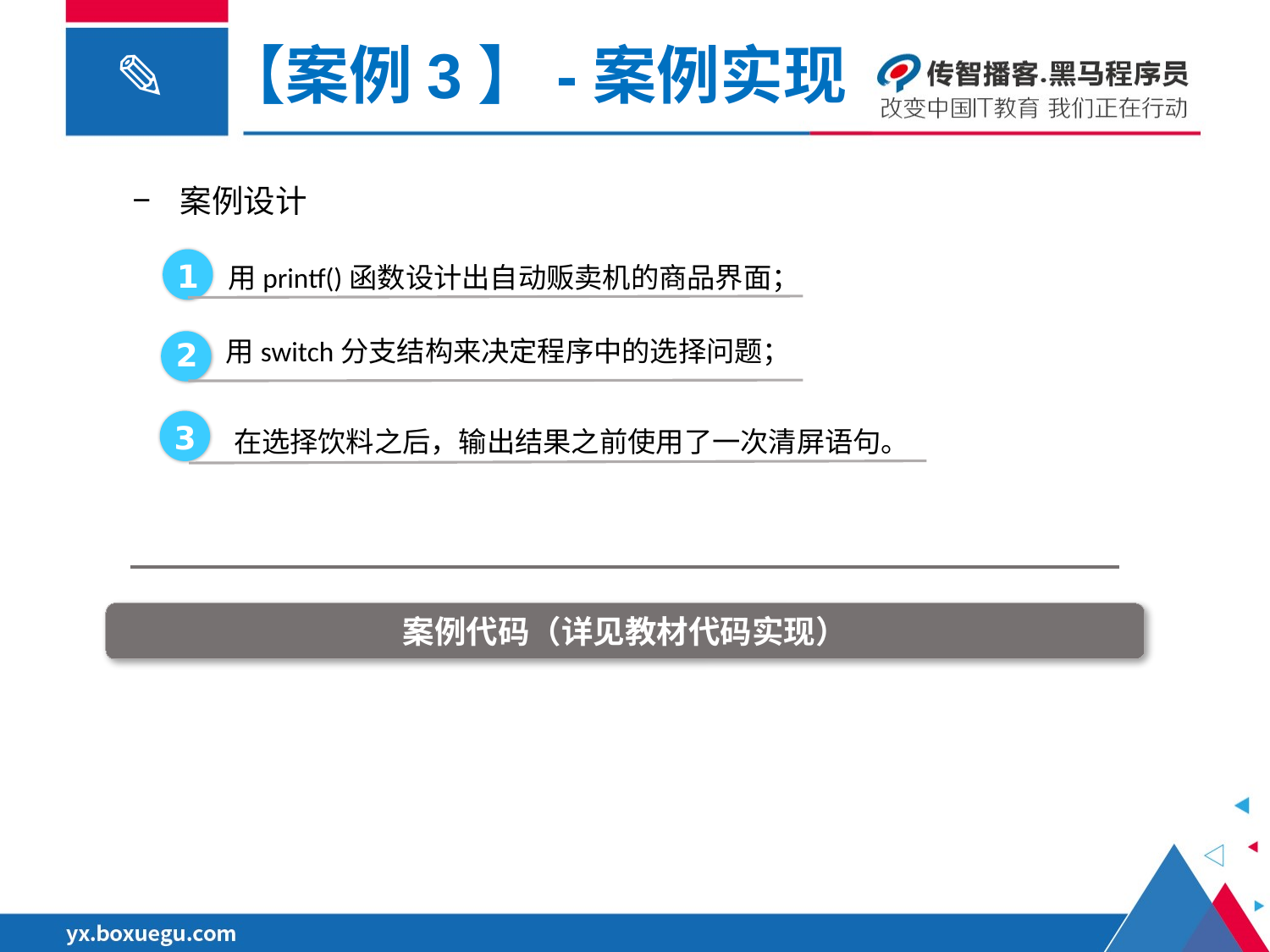

【案例3】-案例实现
案例设计
用printf()函数设计出自动贩卖机的商品界面；

1
用switch分支结构来决定程序中的选择问题；
2

在选择饮料之后，输出结果之前使用了一次清屏语句。

3
案例代码（详见教材代码实现）